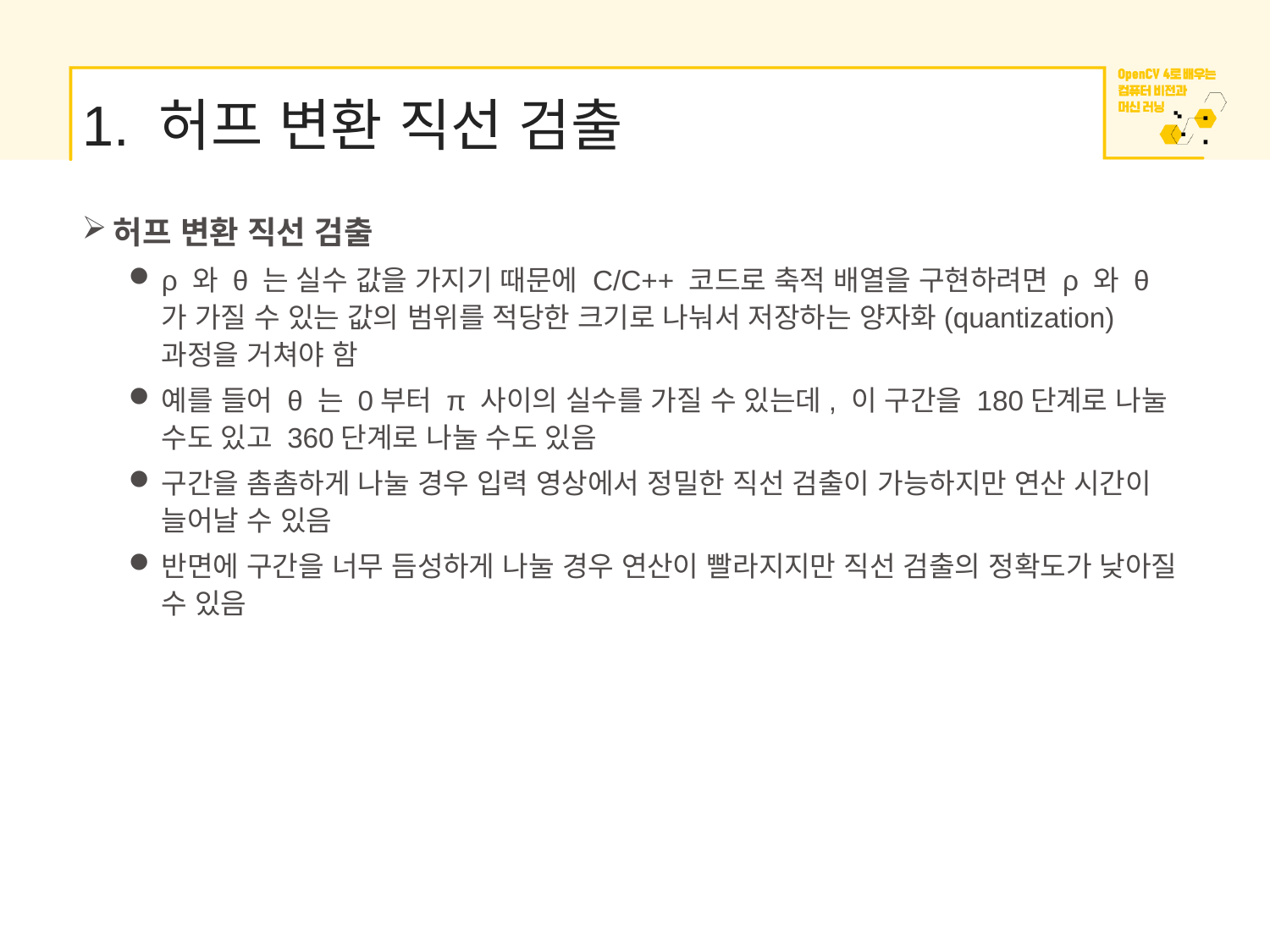

# 1. 허프 변환 직선 검출
허프 변환 직선 검출
ρ 와 θ 는 실수 값을 가지기 때문에 C/C++ 코드로 축적 배열을 구현하려면 ρ 와 θ 가 가질 수 있는 값의 범위를 적당한 크기로 나눠서 저장하는 양자화(quantization) 과정을 거쳐야 함
예를 들어 θ 는 0부터 π 사이의 실수를 가질 수 있는데, 이 구간을 180단계로 나눌 수도 있고 360단계로 나눌 수도 있음
구간을 촘촘하게 나눌 경우 입력 영상에서 정밀한 직선 검출이 가능하지만 연산 시간이 늘어날 수 있음
반면에 구간을 너무 듬성하게 나눌 경우 연산이 빨라지지만 직선 검출의 정확도가 낮아질 수 있음